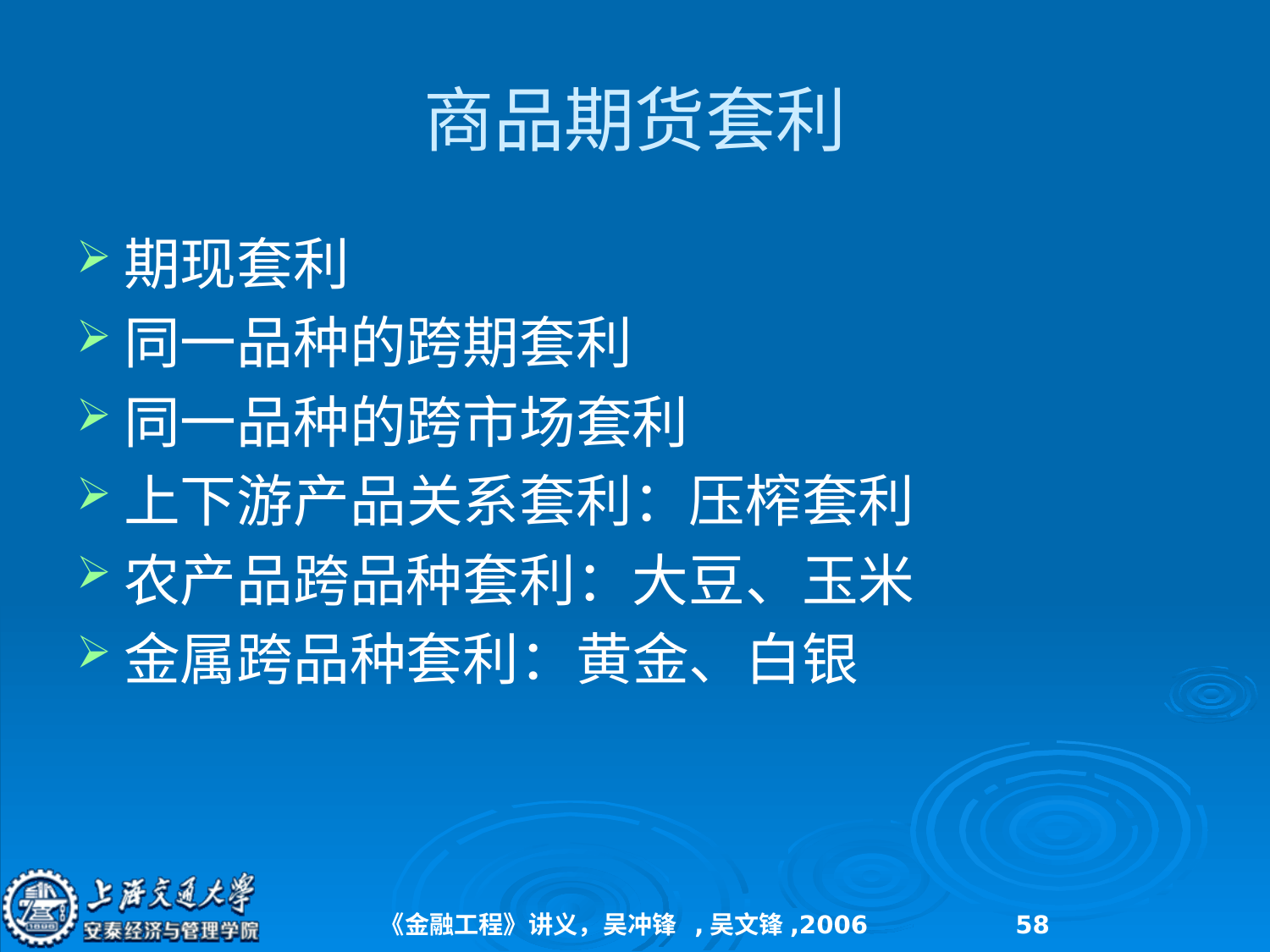

# 商品期货套利
期现套利
同一品种的跨期套利
同一品种的跨市场套利
上下游产品关系套利：压榨套利
农产品跨品种套利：大豆、玉米
金属跨品种套利：黄金、白银